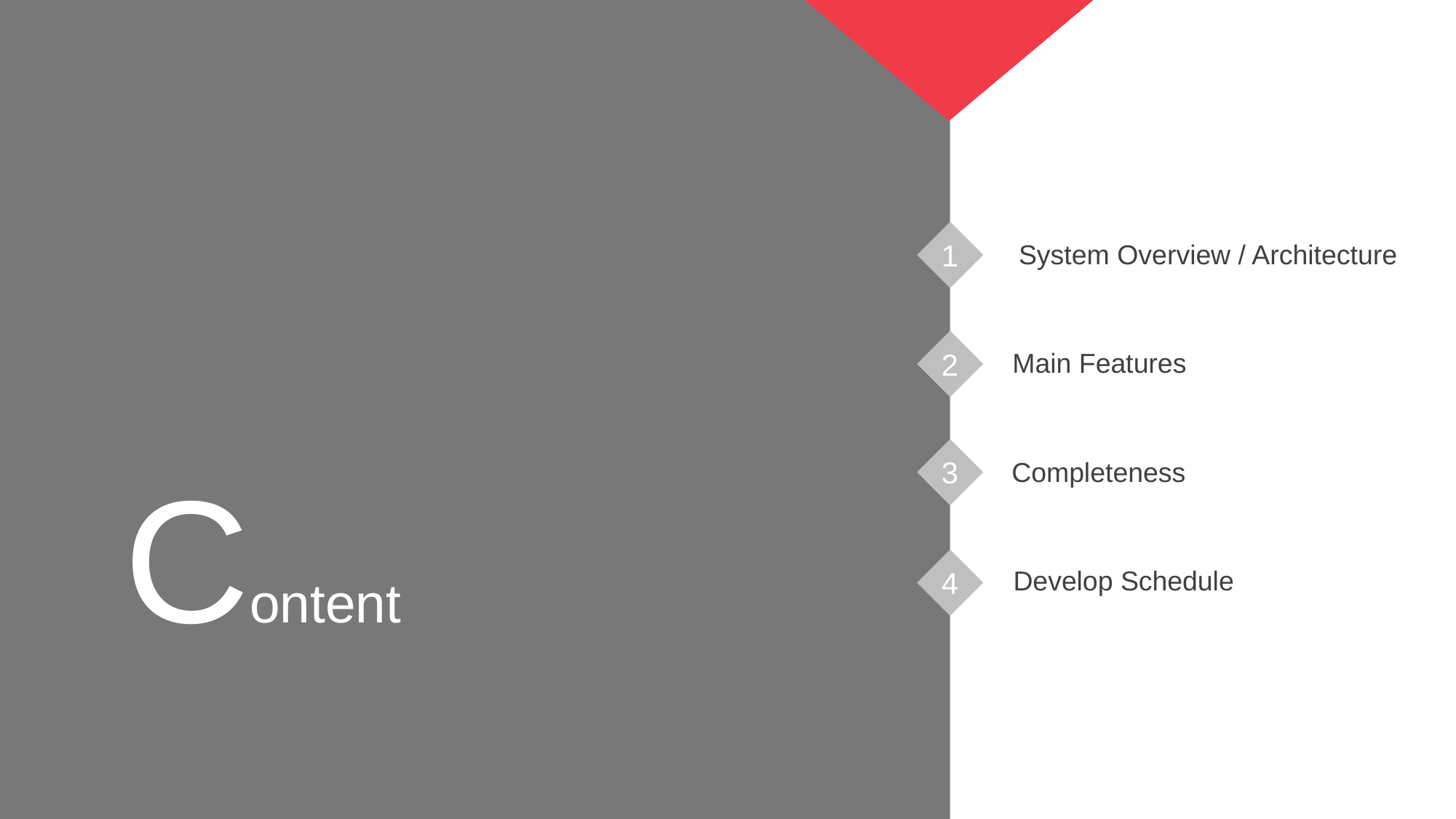

1
System Overview / Architecture

2
Main Features

Content
3
Completeness

Develop Schedule
4
10th 지원자 책쟁이